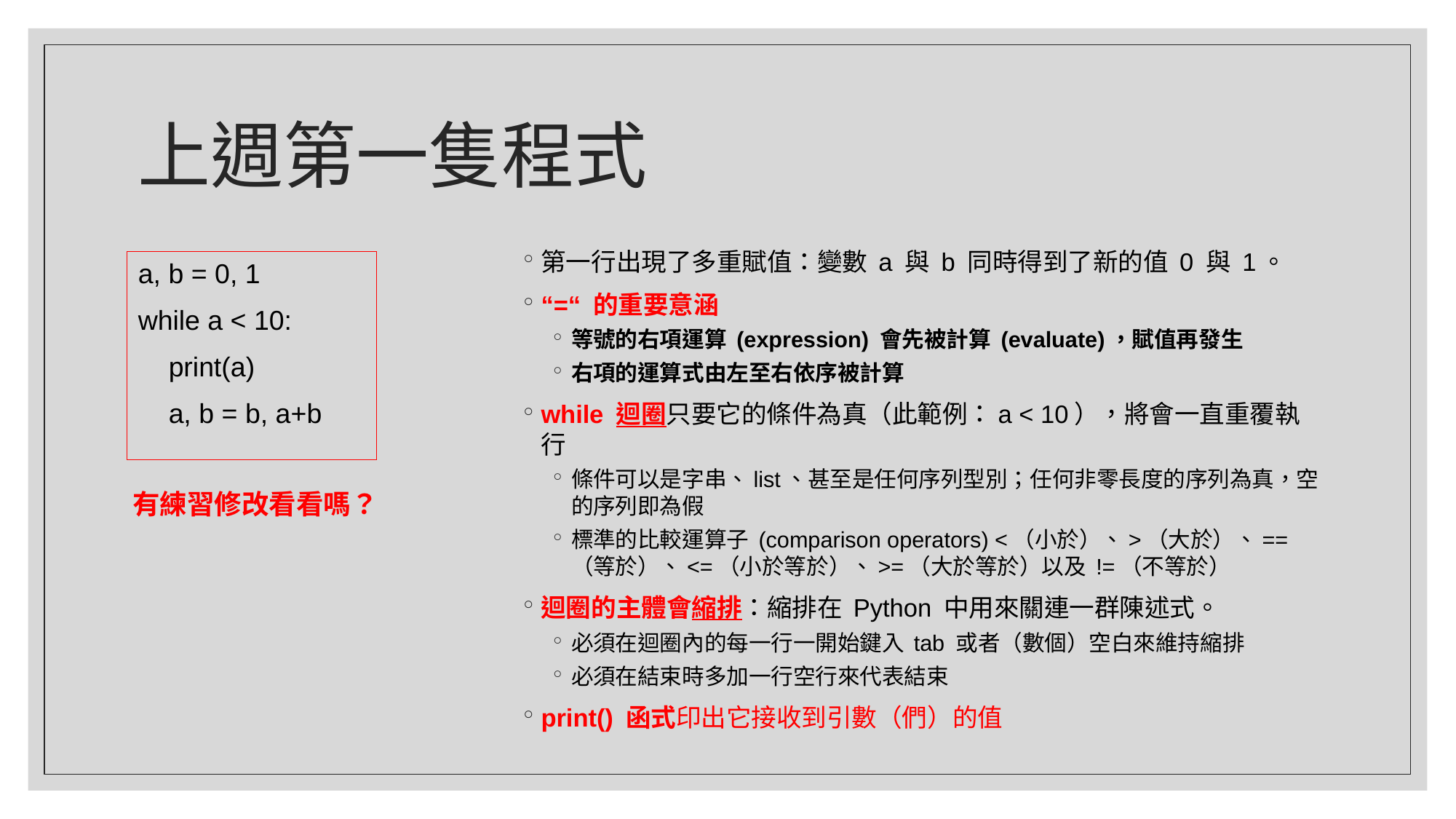

# 上週第一隻程式
第一行出現了多重賦值：變數 a 與 b 同時得到了新的值 0 與 1。
“=“ 的重要意涵
等號的右項運算 (expression) 會先被計算 (evaluate)，賦值再發生
右項的運算式由左至右依序被計算
while 迴圈只要它的條件為真（此範例：a < 10），將會一直重覆執行
條件可以是字串、list、甚至是任何序列型別；任何非零長度的序列為真，空的序列即為假
標準的比較運算子 (comparison operators) <（小於）、>（大於）、==（等於）、<=（小於等於）、>=（大於等於）以及 !=（不等於）
迴圈的主體會縮排：縮排在 Python 中用來關連一群陳述式。
必須在迴圈內的每一行一開始鍵入 tab 或者（數個）空白來維持縮排
必須在結束時多加一行空行來代表結束
print() 函式印出它接收到引數（們）的值

a, b = 0, 1
while a < 10:
    print(a)
    a, b = b, a+b
有練習修改看看嗎？